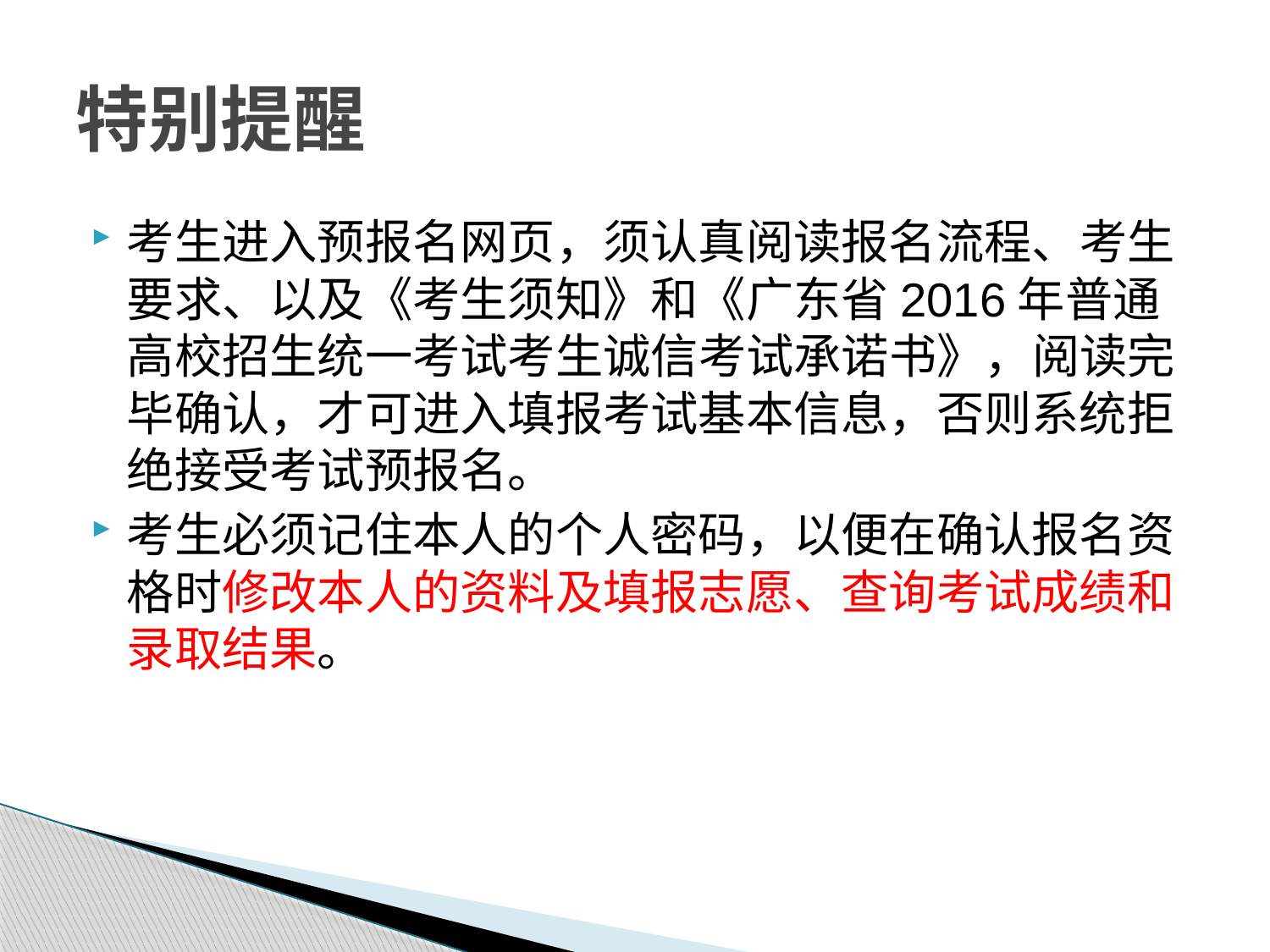

# 特别提醒
考生进入预报名网页，须认真阅读报名流程、考生要求、以及《考生须知》和《广东省2016年普通高校招生统一考试考生诚信考试承诺书》，阅读完毕确认，才可进入填报考试基本信息，否则系统拒绝接受考试预报名。
考生必须记住本人的个人密码，以便在确认报名资格时修改本人的资料及填报志愿、查询考试成绩和录取结果。